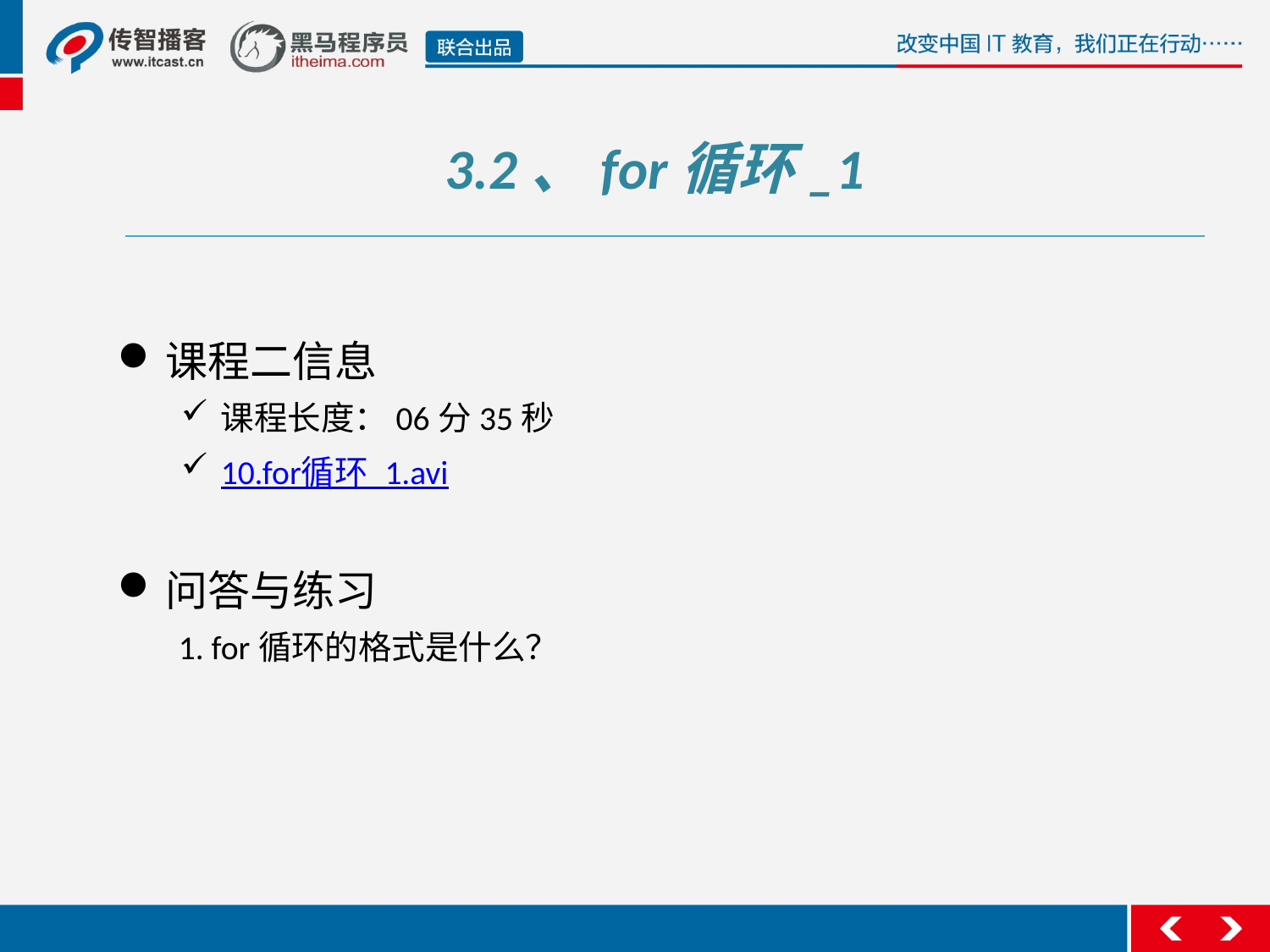

3.2、for循环_1

课程二信息
课程长度：06分35秒
10.for循环_1.avi

问答与练习
        1. for循环的格式是什么？